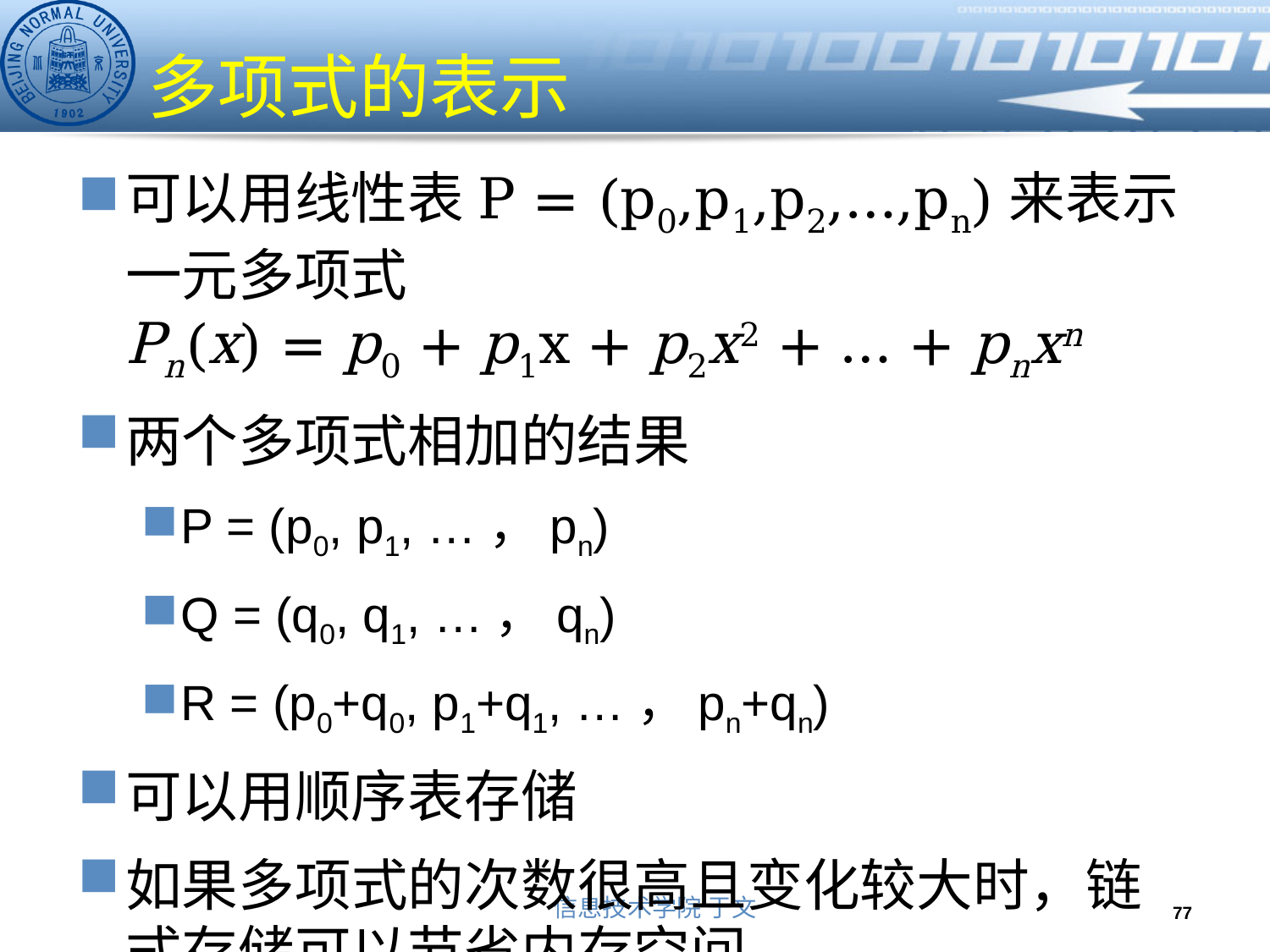

# 多项式的表示
可以用线性表P = (p0,p1,p2,…,pn)来表示一元多项式Pn(x) = p0 + p1x + p2x2 + … + pnxn
两个多项式相加的结果
P = (p0, p1, …，pn)
Q = (q0, q1, …，qn)
R = (p0+q0, p1+q1, …，pn+qn)
可以用顺序表存储
如果多项式的次数很高且变化较大时，链式存储可以节省内存空间

77